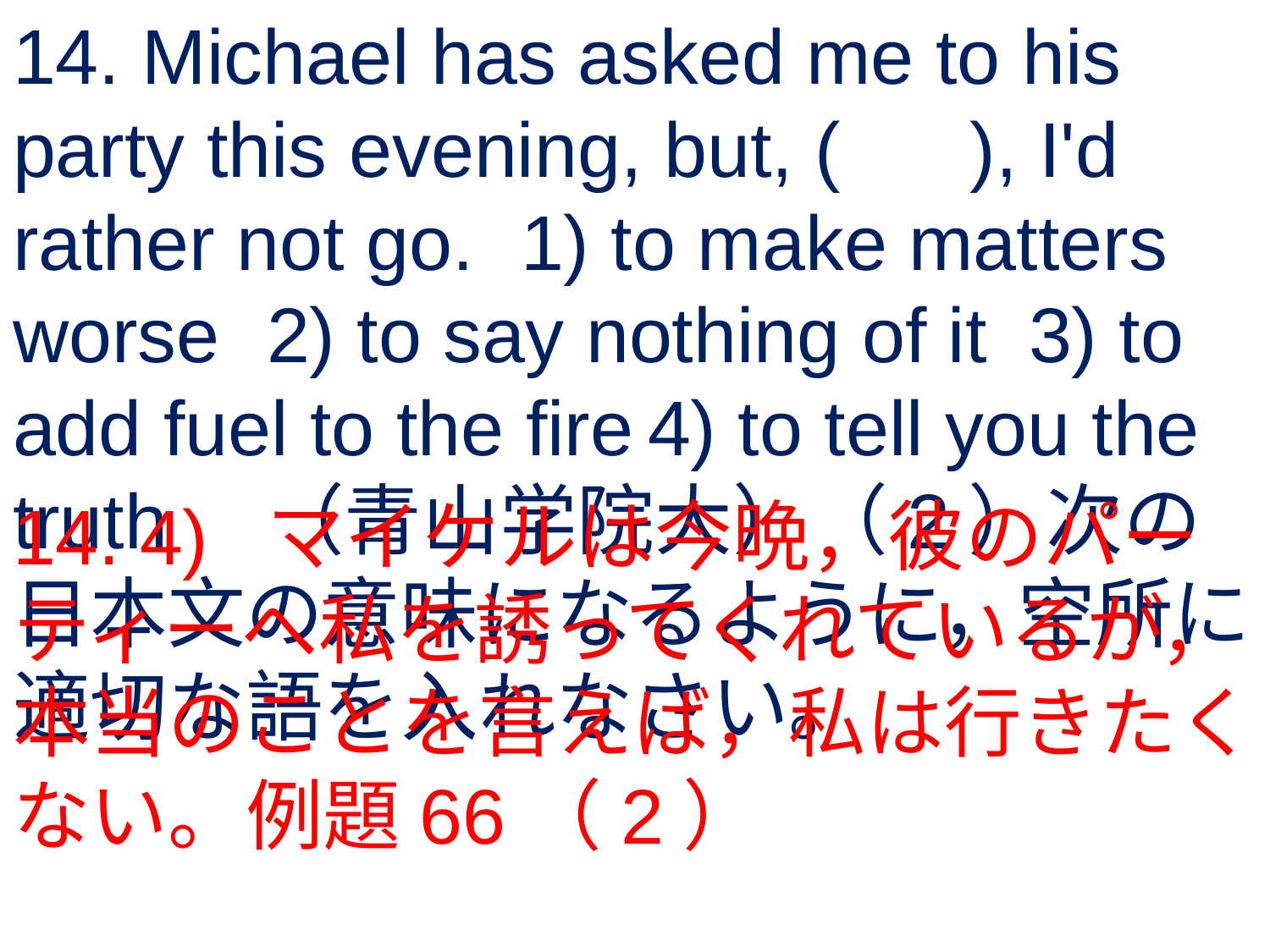

# 14. Michael has asked me to his party this evening, but, (      ), I'd rather not go.	1) to make matters worse	2) to say nothing of it	3) to add fuel to the fire	4) to tell you the truth	（青山学院大）（2）次の日本文の意味になるように，空所に適切な語を入れなさい。
14.	4) 	マイケルは今晩，彼のパーティーへ私を誘ってくれているが，本当のことを言えば，私は行きたくない。例題66（2）